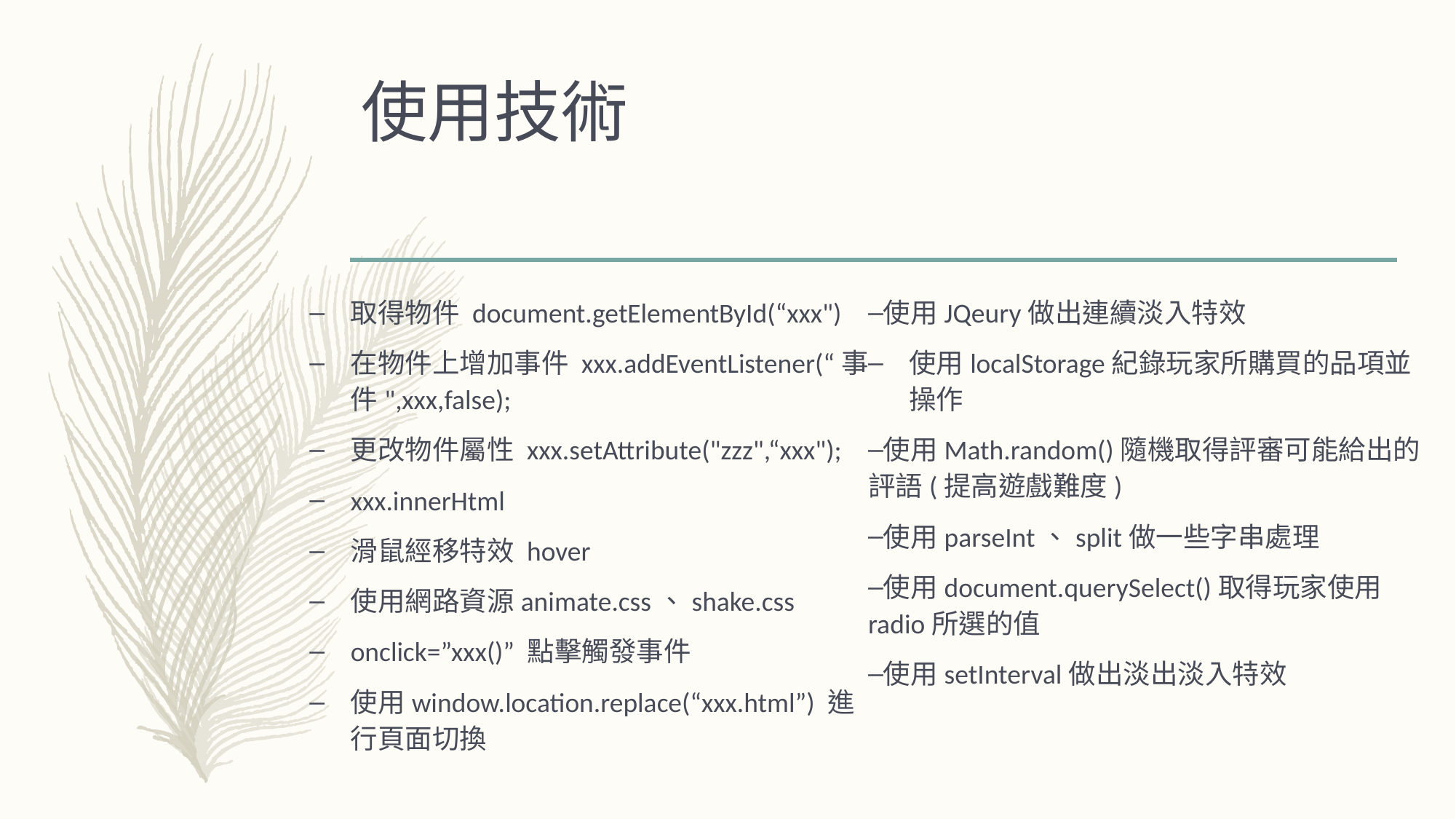

# 使用技術
取得物件 document.getElementById(“xxx")
在物件上增加事件 xxx.addEventListener(“事件",xxx,false);
更改物件屬性 xxx.setAttribute("zzz",“xxx");
xxx.innerHtml
滑鼠經移特效 hover
使用網路資源animate.css、shake.css
onclick=”xxx()” 點擊觸發事件
使用window.location.replace(“xxx.html”) 進行頁面切換

使用JQeury做出連續淡入特效
使用localStorage紀錄玩家所購買的品項並操作
使用Math.random()隨機取得評審可能給出的評語(提高遊戲難度)
使用parseInt、split做一些字串處理
使用document.querySelect()取得玩家使用radio所選的值
使用setInterval做出淡出淡入特效